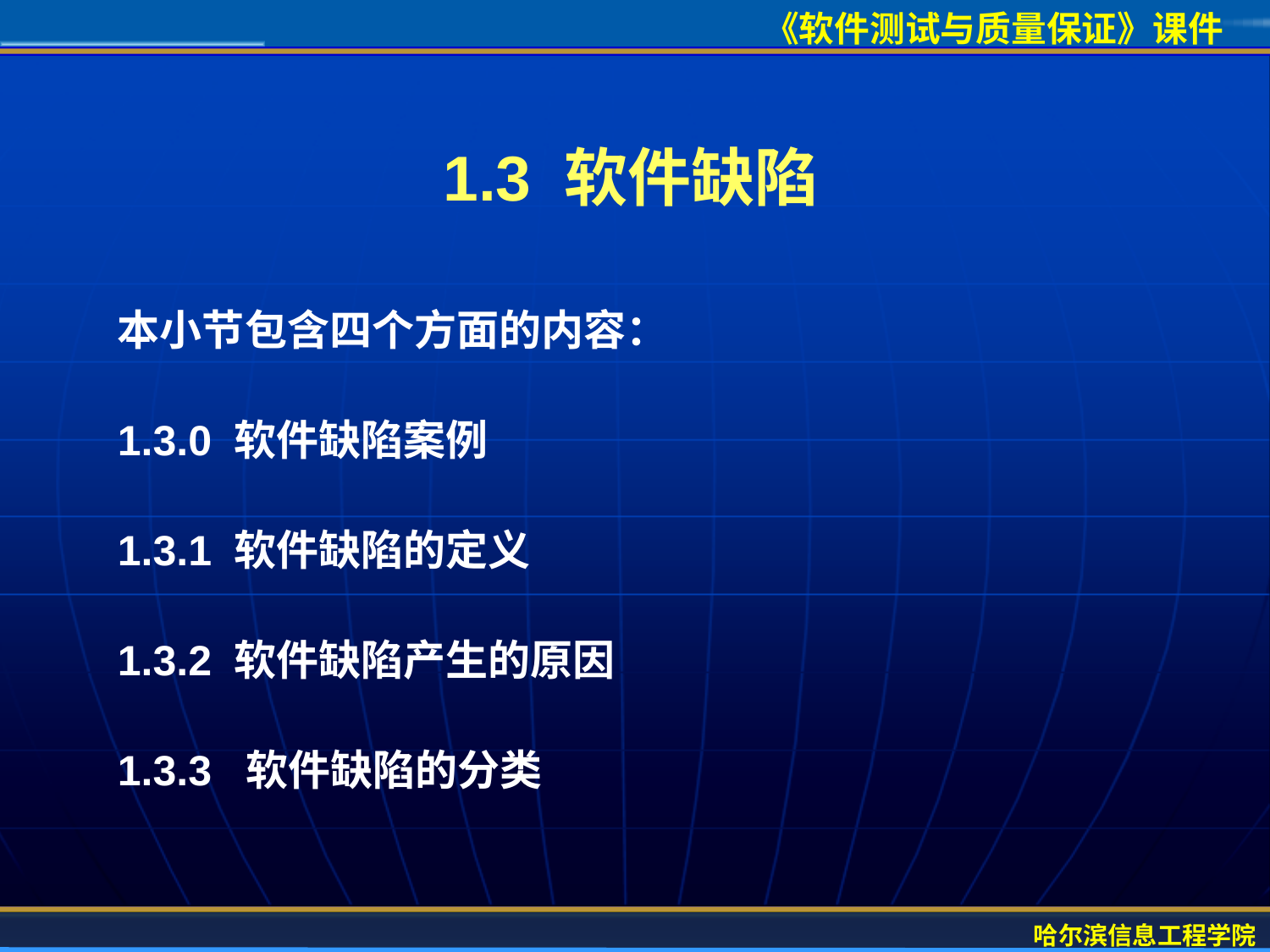

# 1.3 软件缺陷
本小节包含四个方面的内容：
1.3.0 软件缺陷案例
1.3.1 软件缺陷的定义
1.3.2 软件缺陷产生的原因
1.3.3  软件缺陷的分类